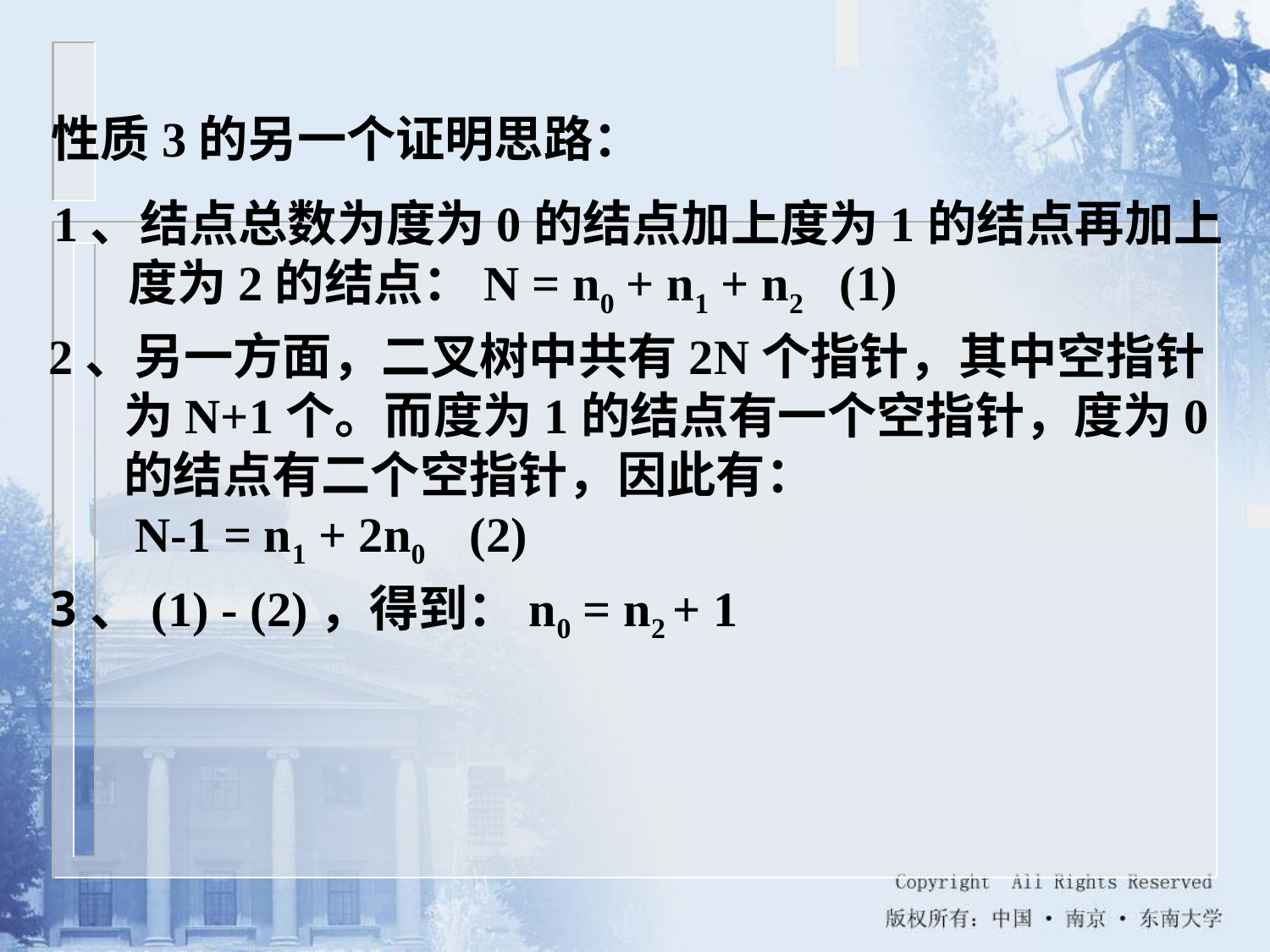

性质3的另一个证明思路：
1、结点总数为度为0的结点加上度为1的结点再加上度为2的结点：N = n0 + n1 + n2     (1)
2、另一方面，二叉树中共有2N个指针，其中空指针为N+1个。而度为1的结点有一个空指针，度为0的结点有二个空指针，因此有：
       N-1 = n1 + 2n0    (2)
3、(1) - (2)，得到：n0 = n2 + 1